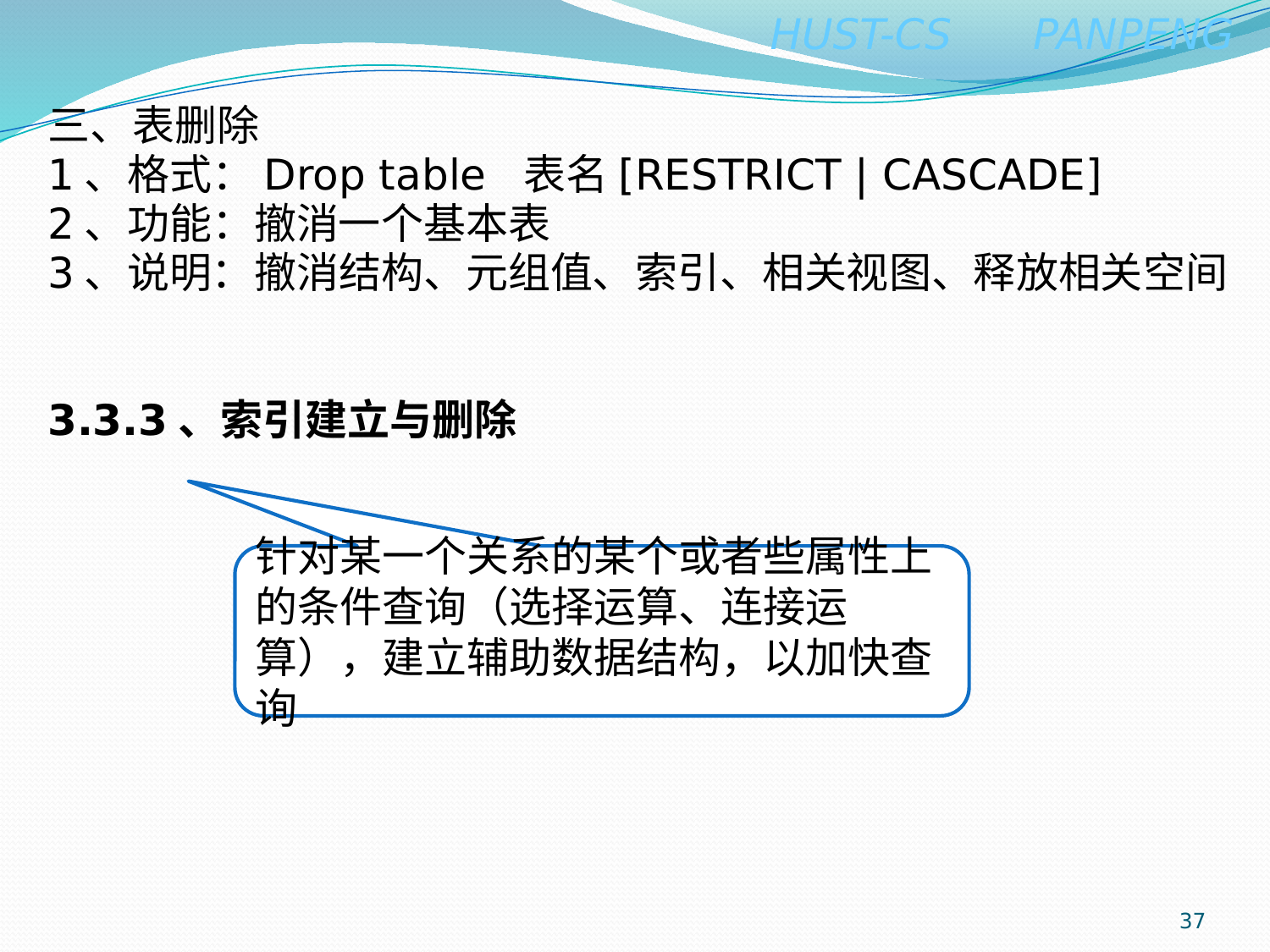

三、表删除
1、格式：Drop table  表名[RESTRICT | CASCADE]
2、功能：撤消一个基本表
3、说明：撤消结构、元组值、索引、相关视图、释放相关空间

3.3.3、索引建立与删除
针对某一个关系的某个或者些属性上的条件查询（选择运算、连接运算），建立辅助数据结构，以加快查询
37